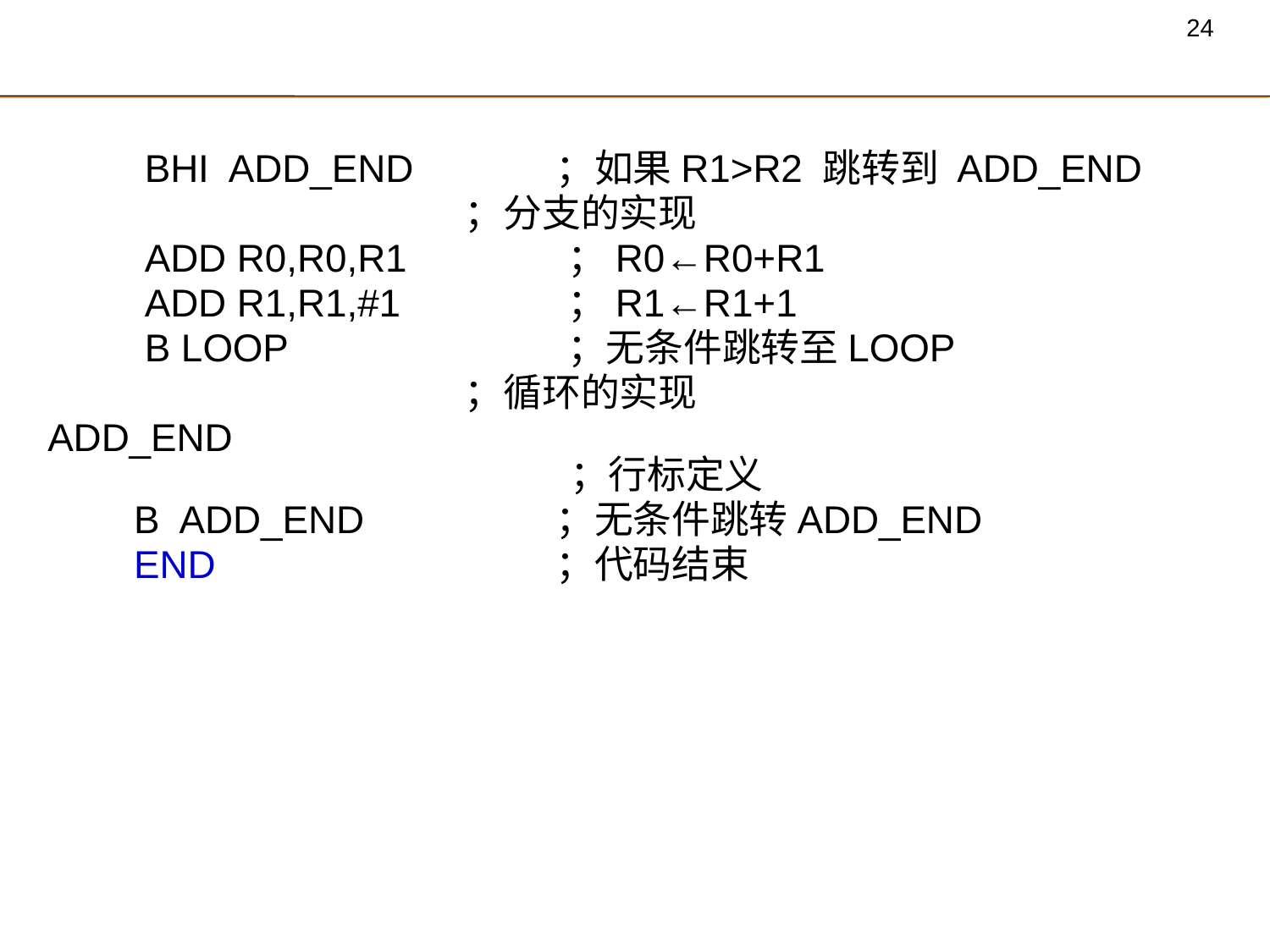

BHI  ADD_END		；如果R1>R2 跳转到 ADD_END
                                               ；分支的实现
         ADD R0,R0,R1	            ；R0←R0+R1
         ADD R1,R1,#1	            ；R1←R1+1
         B LOOP		            ；无条件跳转至LOOP
                                               ；循环的实现
ADD_END									                        ；行标定义
        B  ADD_END		；无条件跳转ADD_END
        END			；代码结束